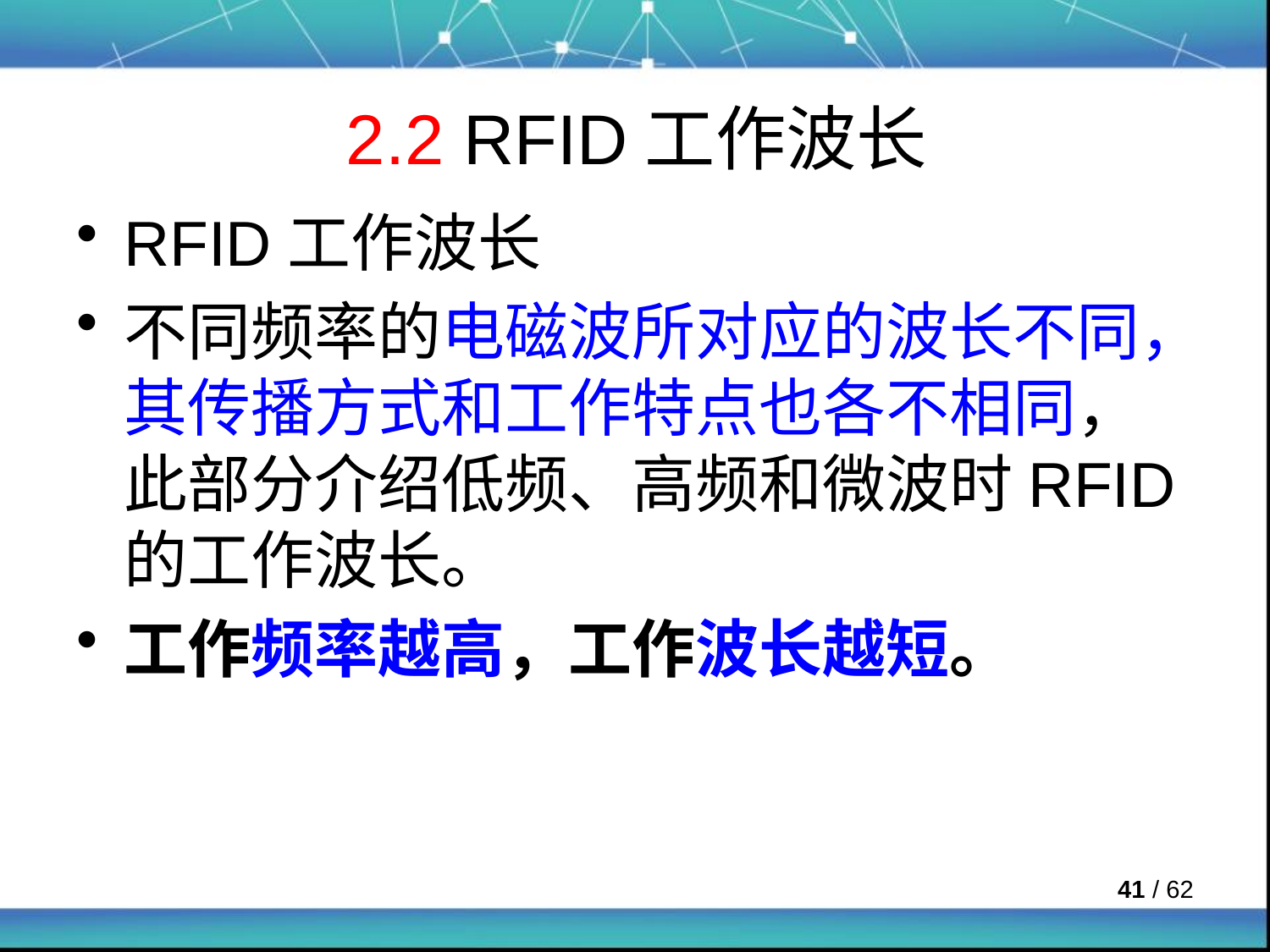

# 2.2 RFID工作波长
RFID工作波长
不同频率的电磁波所对应的波长不同，其传播方式和工作特点也各不相同，此部分介绍低频、高频和微波时RFID的工作波长。
工作频率越高，工作波长越短。
41 / 62